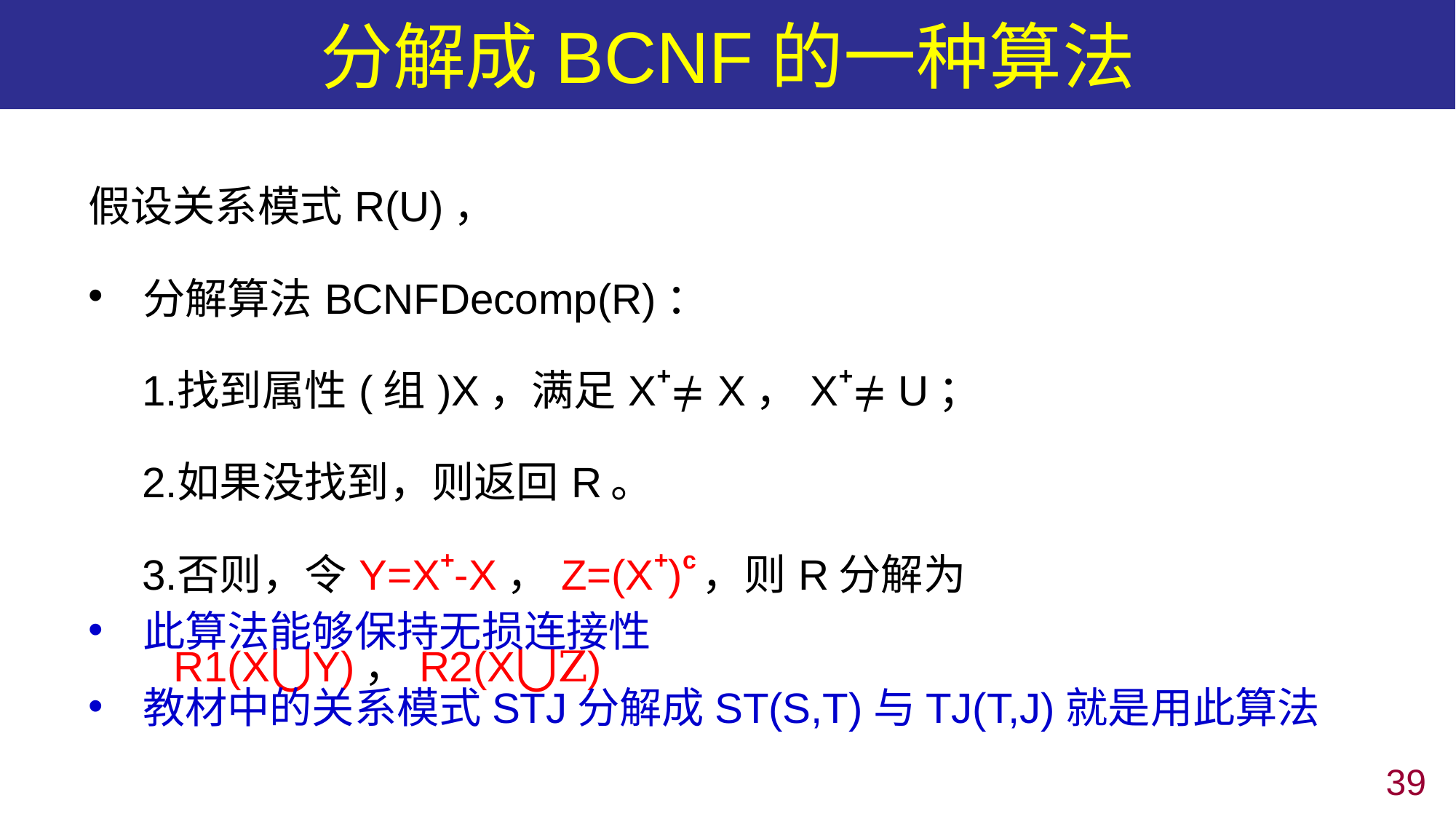

# 分解成BCNF的一种算法
| 假设关系模式R(U)， 分解算法BCNFDecomp(R)： 找到属性(组)X，满足X+≠ X，X+≠ U； 如果没找到，则返回R。 否则，令Y=X+-X，Z=(X+)c，则R分解为R1(X⋃Y)，R2(X⋃Z) |
| --- |
此算法能够保持无损连接性
教材中的关系模式STJ分解成ST(S,T)与TJ(T,J)就是用此算法
39